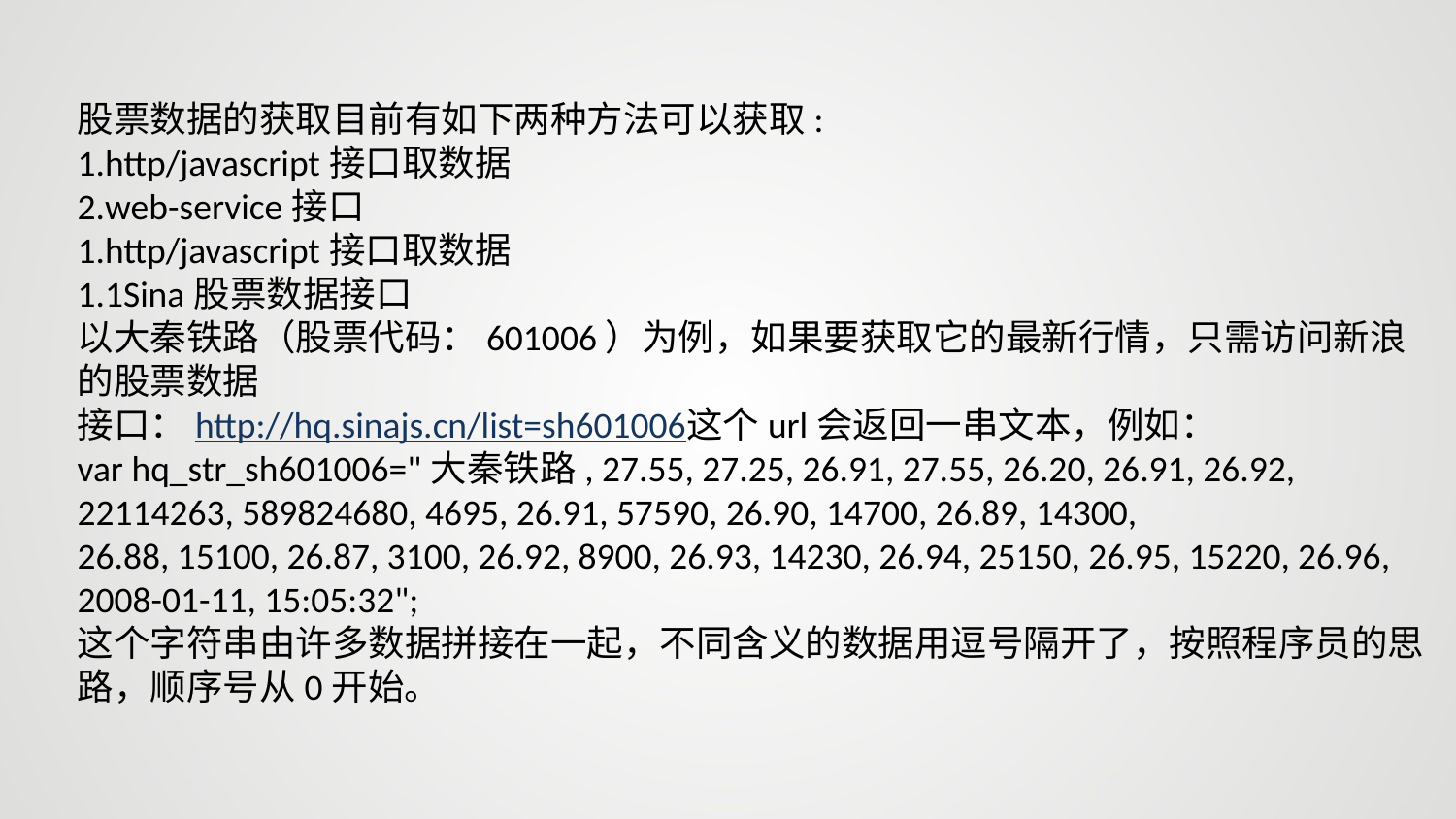

股票数据的获取目前有如下两种方法可以获取:
1.http/javascript接口取数据
2.web-service接口
1.http/javascript接口取数据
1.1Sina股票数据接口
以大秦铁路（股票代码：601006）为例，如果要获取它的最新行情，只需访问新浪的股票数据
接口：http://hq.sinajs.cn/list=sh601006这个url会返回一串文本，例如：
var hq_str_sh601006="大秦铁路, 27.55, 27.25, 26.91, 27.55, 26.20, 26.91, 26.92,
22114263, 589824680, 4695, 26.91, 57590, 26.90, 14700, 26.89, 14300,
26.88, 15100, 26.87, 3100, 26.92, 8900, 26.93, 14230, 26.94, 25150, 26.95, 15220, 26.96, 2008-01-11, 15:05:32";
这个字符串由许多数据拼接在一起，不同含义的数据用逗号隔开了，按照程序员的思路，顺序号从0开始。